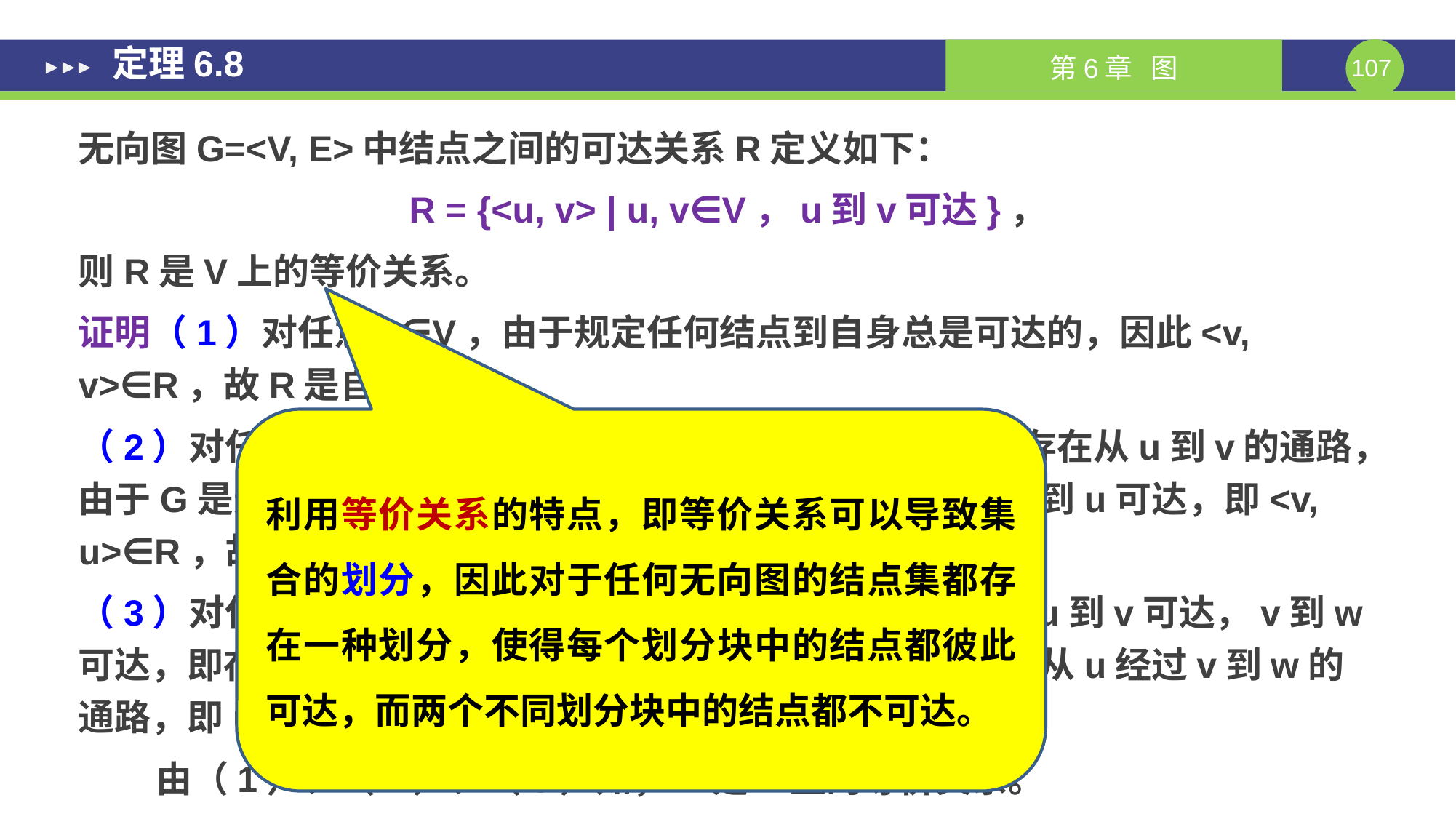

定理6.8
无向图G=<V, E>中结点之间的可达关系R定义如下：
R = {<u, v> | u, v∈V，u到v可达}，
则R是V上的等价关系。
证明（1）对任意v∈V，由于规定任何结点到自身总是可达的，因此<v, v>∈R，故R是自反的；
（2）对任意u, v∈V，若<u, v>∈R，则u到v可达，即存在从u到v的通路，由于G是无向图，因此该通路也是从v到u的通路，从而v到u可达，即<v, u>∈R，故R是对称的；
（3）对任意u, v, w∈V，若<u, v>∈R，<v, w>∈R，则u到v可达，v到w可达，即存在从u到v的通路和从v到w的通路，于是存在从u经过v到w的通路，即u到w是可达的，即<u, w>∈R，故R是传递的。
由（1）、（2）、（3）知，R是V上的等价关系。

利用等价关系的特点，即等价关系可以导致集合的划分，因此对于任何无向图的结点集都存在一种划分，使得每个划分块中的结点都彼此可达，而两个不同划分块中的结点都不可达。